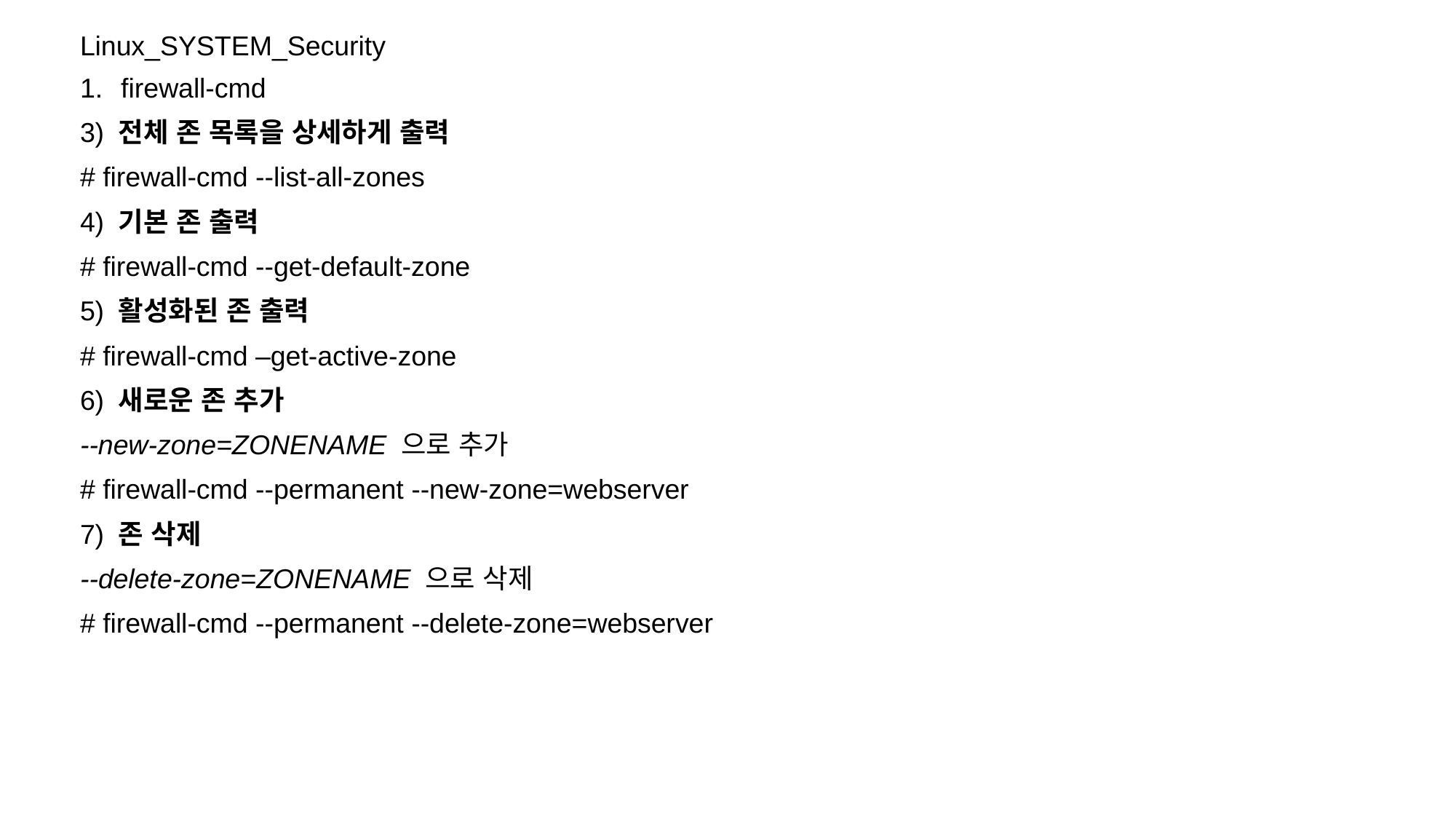

Linux_SYSTEM_Security
firewall-cmd
3) 전체 존 목록을 상세하게 출력
# firewall-cmd --list-all-zones
4) 기본 존 출력
# firewall-cmd --get-default-zone
5) 활성화된 존 출력
# firewall-cmd –get-active-zone
6) 새로운 존 추가
--new-zone=ZONENAME 으로 추가
# firewall-cmd --permanent --new-zone=webserver
7) 존 삭제
--delete-zone=ZONENAME 으로 삭제
# firewall-cmd --permanent --delete-zone=webserver